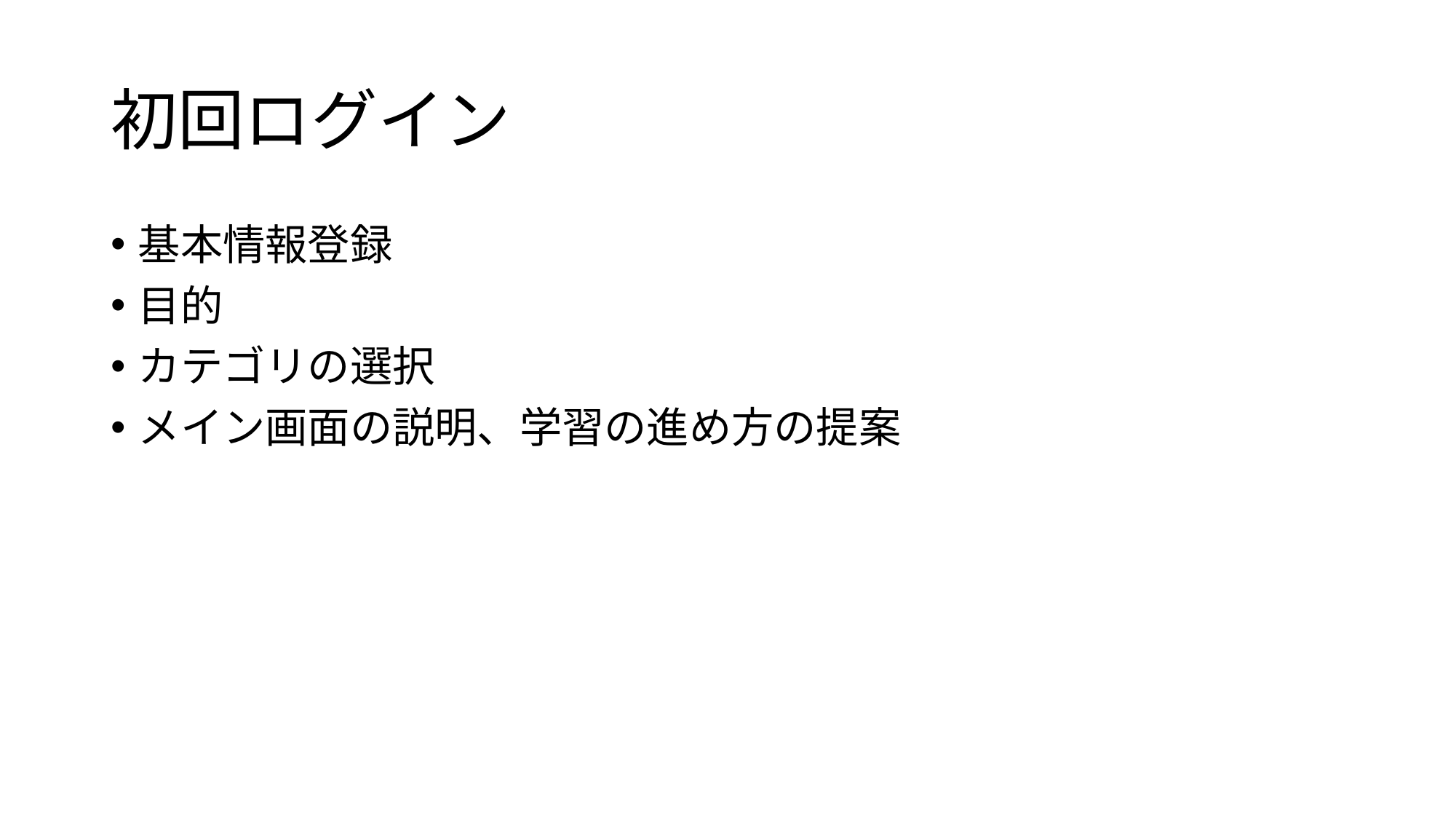

# 初回ログイン
基本情報登録
目的
カテゴリの選択
メイン画面の説明、学習の進め方の提案